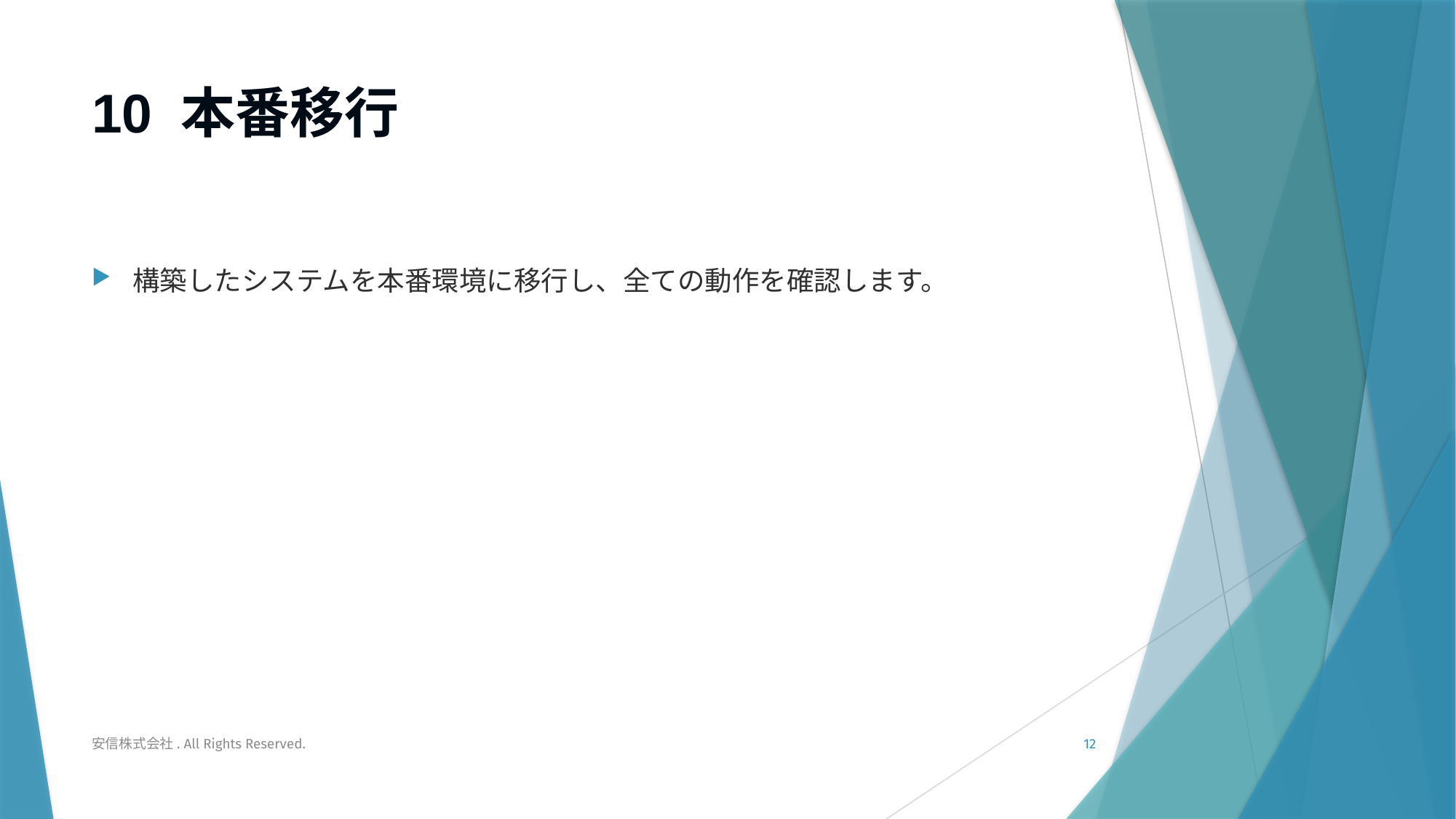

# 10 本番移行
構築したシステムを本番環境に移行し、全ての動作を確認します。

安信株式会社. All Rights Reserved.
12